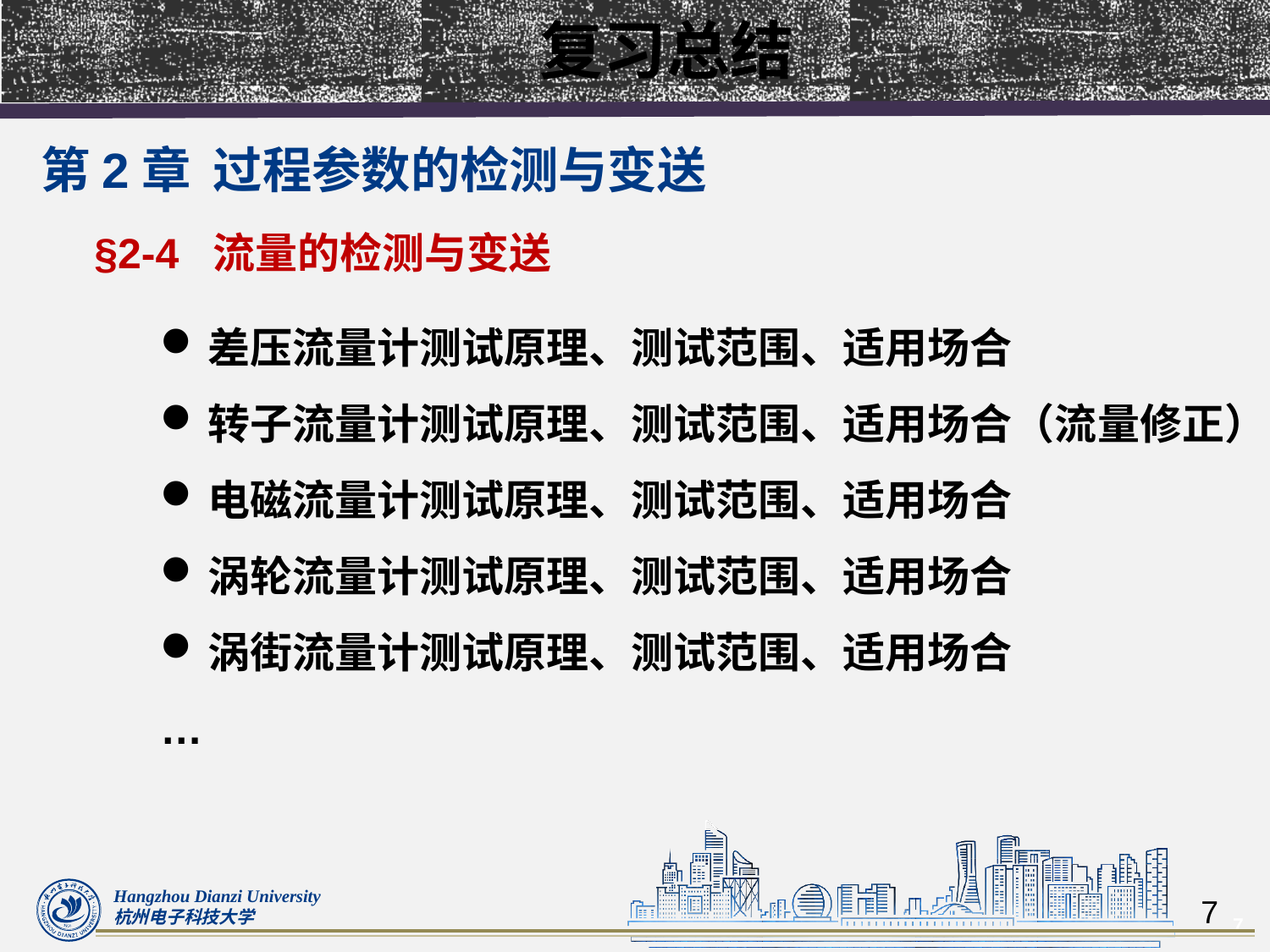

复习总结
第2章  过程参数的检测与变送
§2-4  流量的检测与变送
差压流量计测试原理、测试范围、适用场合
转子流量计测试原理、测试范围、适用场合（流量修正）
电磁流量计测试原理、测试范围、适用场合
涡轮流量计测试原理、测试范围、适用场合
涡街流量计测试原理、测试范围、适用场合
…

7